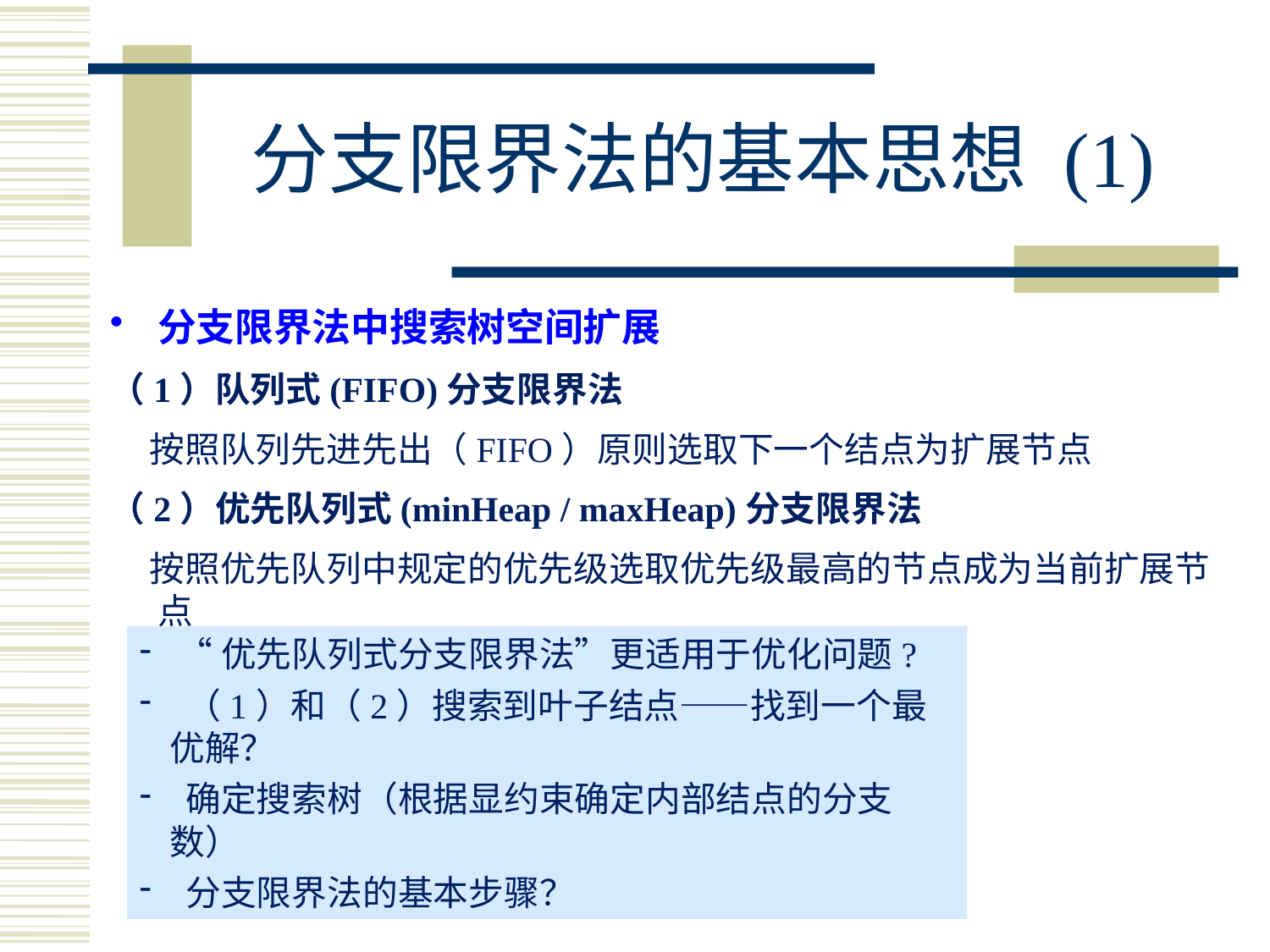

# 分支限界法的基本思想 (1)
分支限界法中搜索树空间扩展
（1）队列式(FIFO)分支限界法
    按照队列先进先出（FIFO）原则选取下一个结点为扩展节点
（2）优先队列式(minHeap / maxHeap)分支限界法
    按照优先队列中规定的优先级选取优先级最高的节点成为当前扩展节点

 “优先队列式分支限界法”更适用于优化问题?
 （1）和（2）搜索到叶子结点——找到一个最优解？
 确定搜索树（根据显约束确定内部结点的分支数）
 分支限界法的基本步骤？